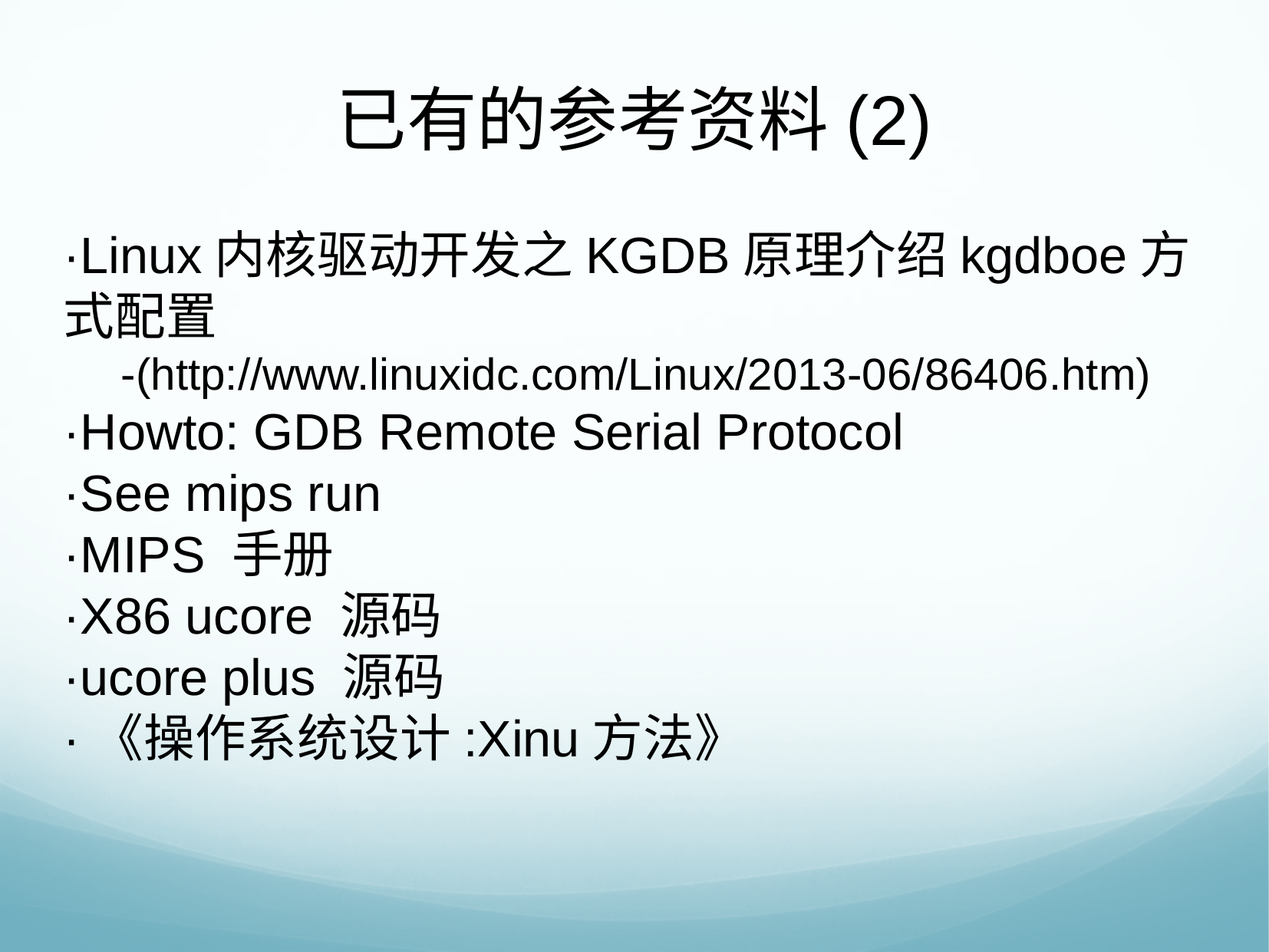

已有的参考资料(2)
·Linux内核驱动开发之KGDB原理介绍kgdboe方式配置
-(http://www.linuxidc.com/Linux/2013-06/86406.htm)
·Howto: GDB Remote Serial Protocol
·See mips run
·MIPS 手册
·X86 ucore 源码
·ucore plus 源码
·《操作系统设计:Xinu方法》